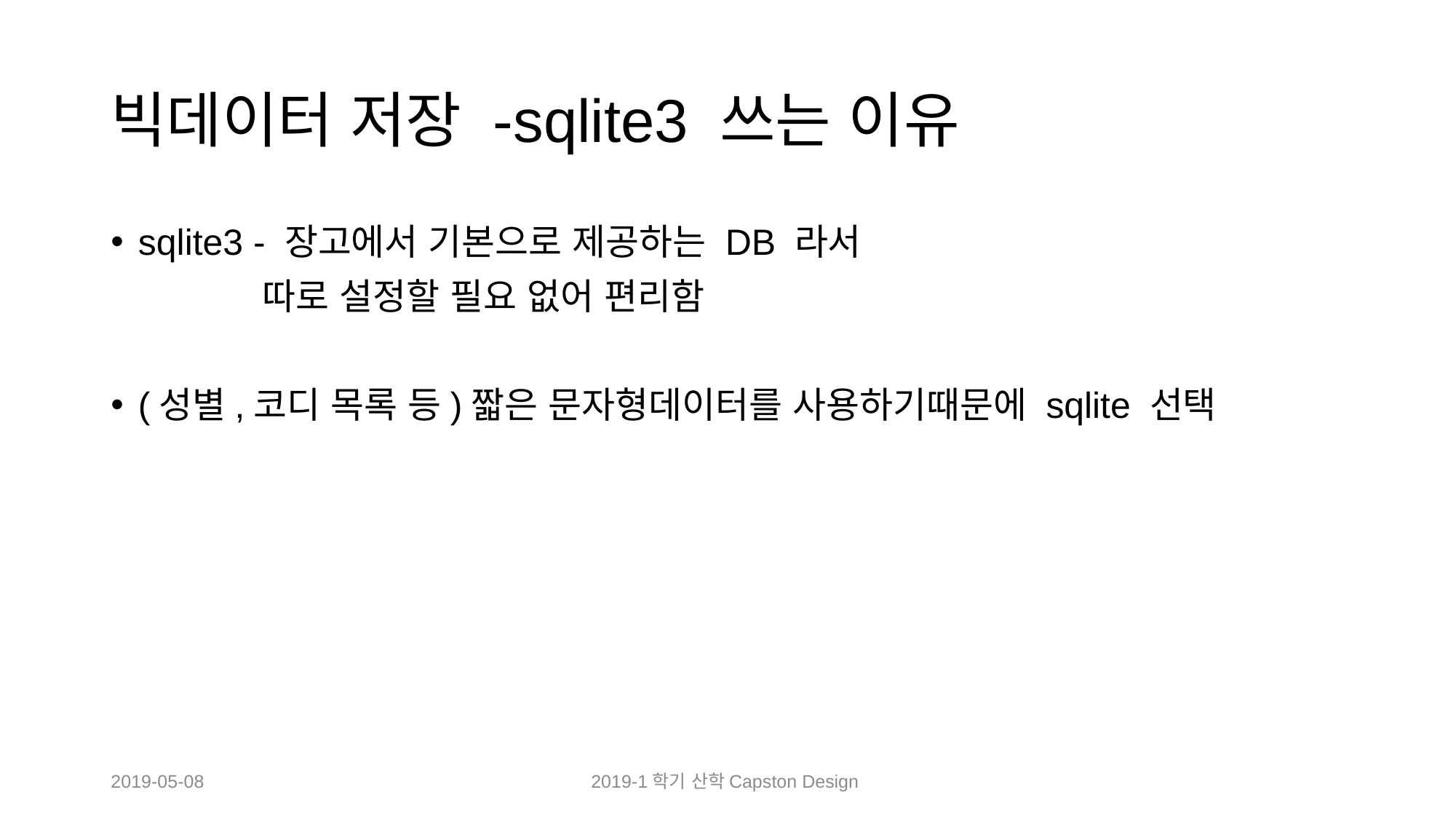

# 빅데이터 저장 -sqlite3 쓰는 이유
sqlite3 - 장고에서 기본으로 제공하는 DB 라서
              따로 설정할 필요 없어 편리함

(성별,코디 목록 등)짧은 문자형데이터를 사용하기때문에 sqlite 선택
2019-05-08
2019-1학기 산학Capston Design